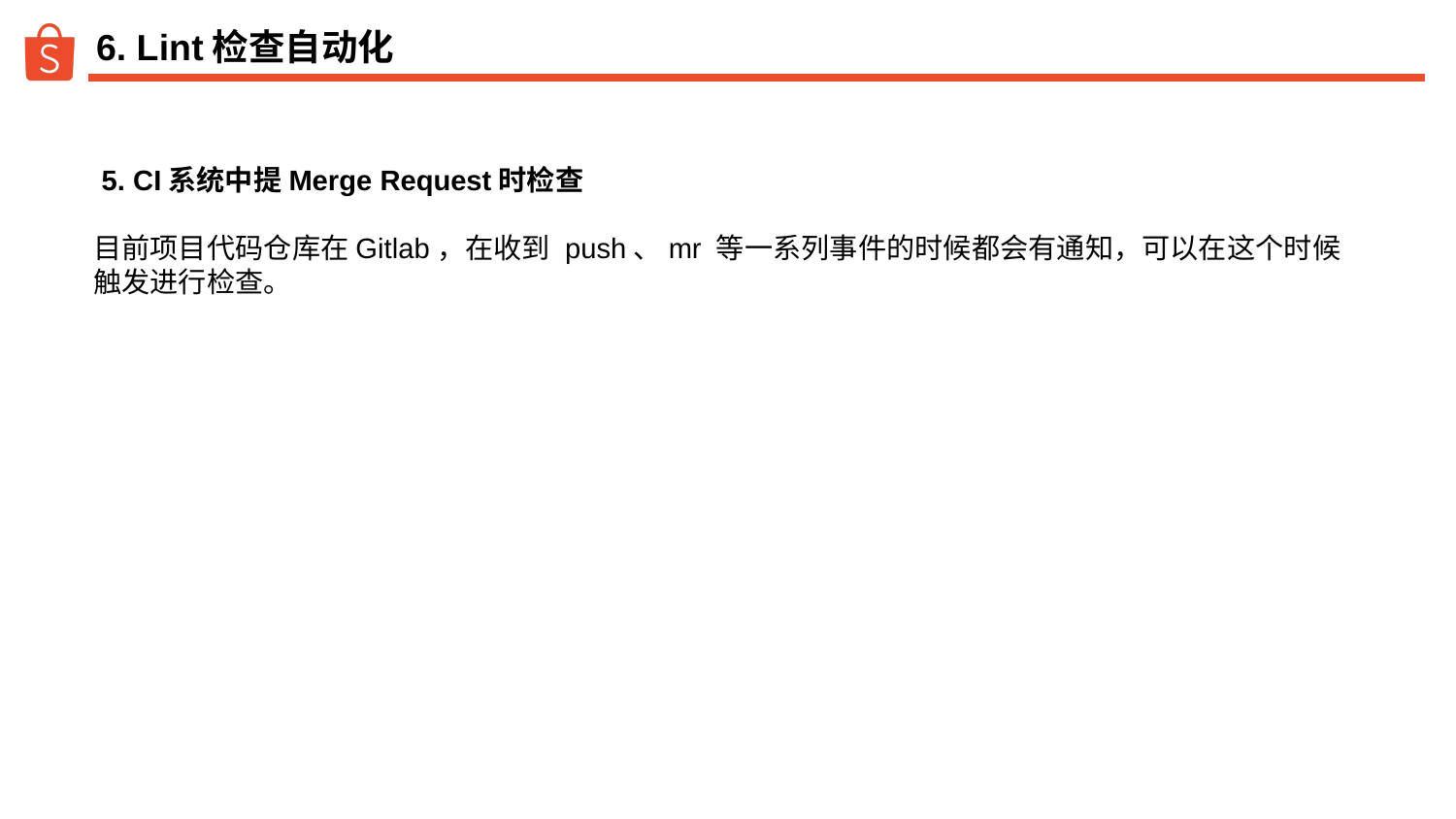

# 6. Lint检查自动化
 5. CI系统中提Merge Request时检查

目前项目代码仓库在Gitlab，在收到 push、mr 等一系列事件的时候都会有通知，可以在这个时候触发进行检查。